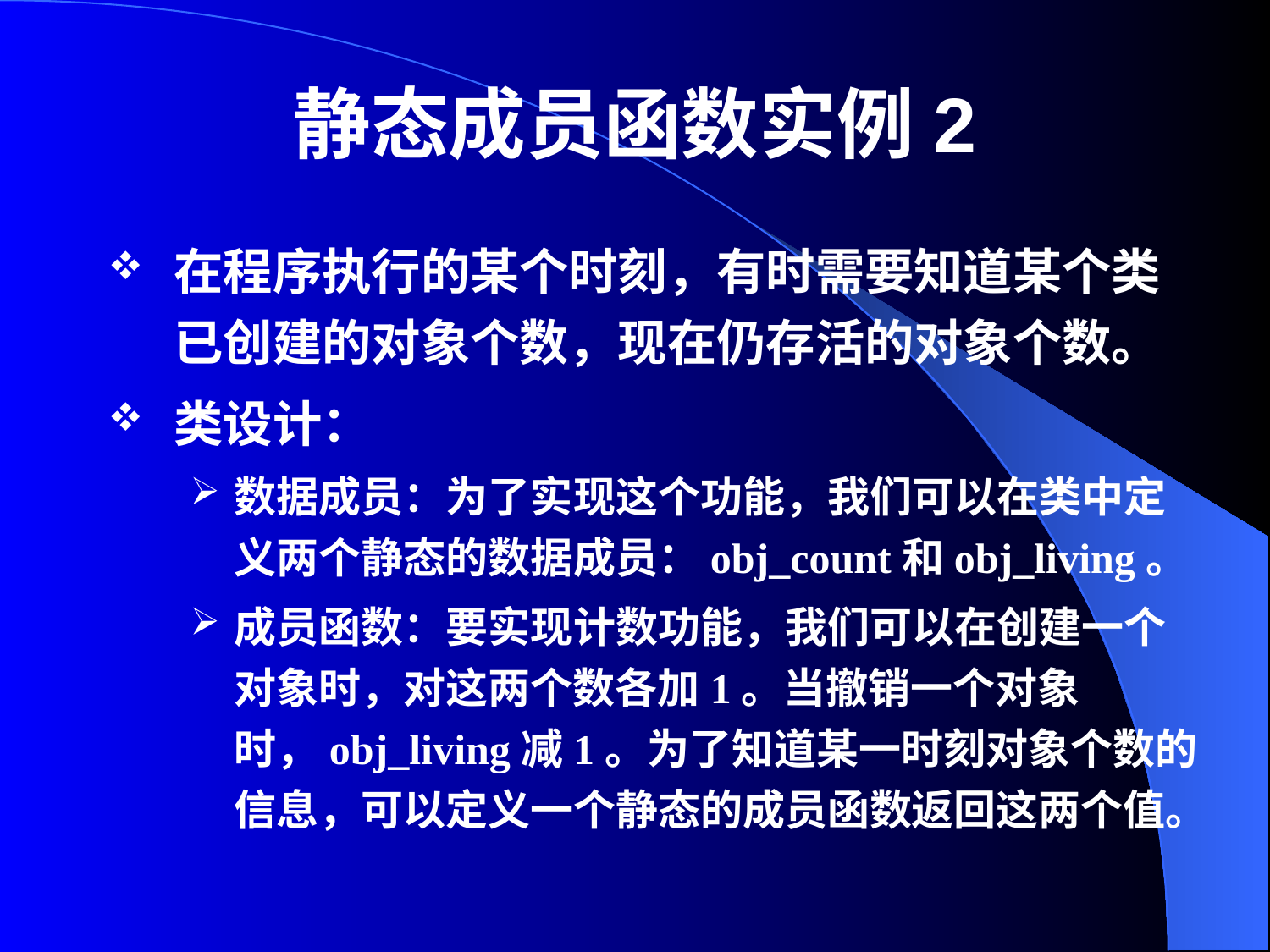

# 静态成员函数实例2
在程序执行的某个时刻，有时需要知道某个类已创建的对象个数，现在仍存活的对象个数。
类设计：
数据成员：为了实现这个功能，我们可以在类中定义两个静态的数据成员：obj_count和obj_living。
成员函数：要实现计数功能，我们可以在创建一个对象时，对这两个数各加1。当撤销一个对象时，obj_living减1。为了知道某一时刻对象个数的信息，可以定义一个静态的成员函数返回这两个值。